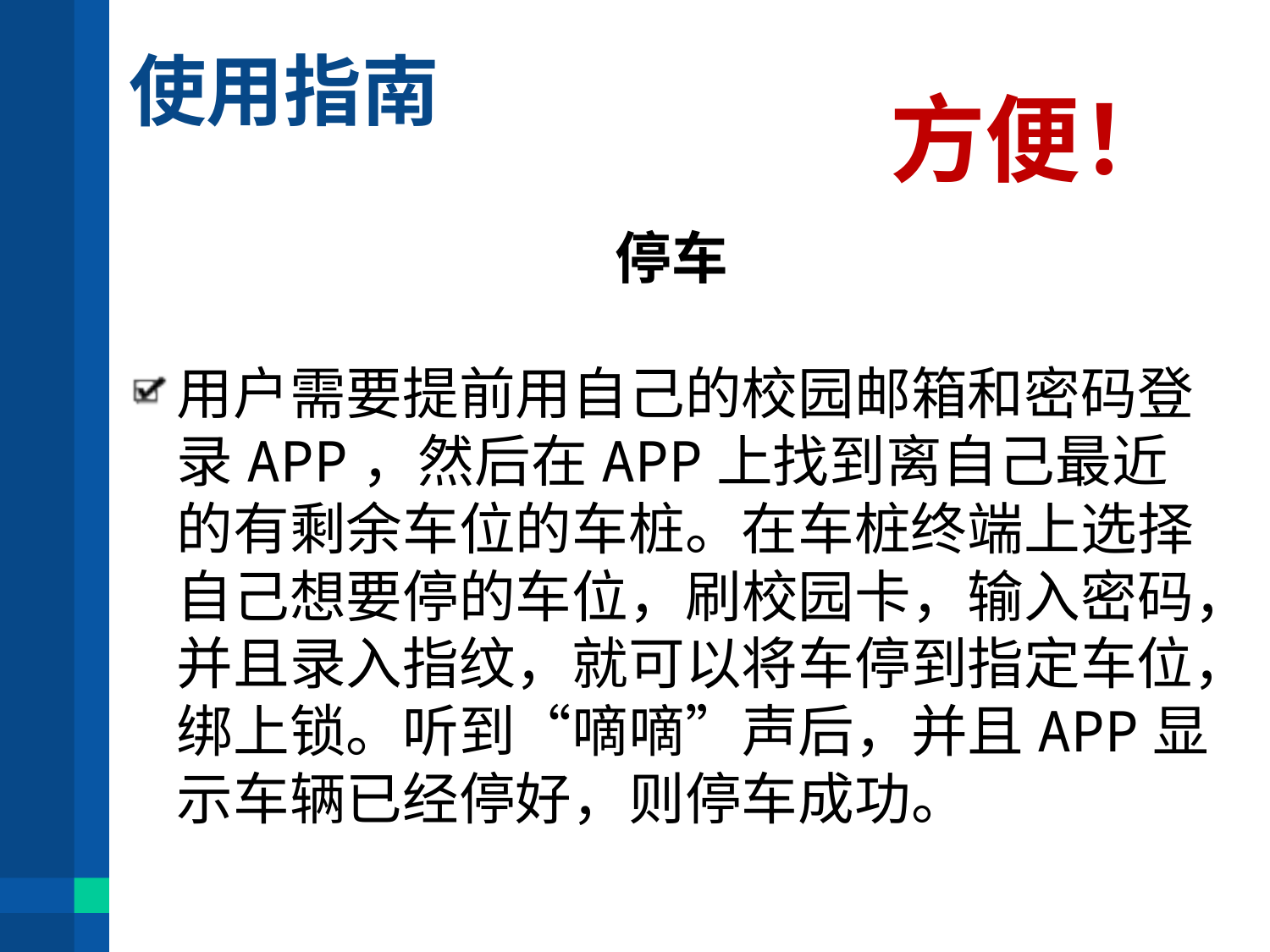

# 使用指南
方便！
停车

用户需要提前用自己的校园邮箱和密码登录APP，然后在APP上找到离自己最近的有剩余车位的车桩。在车桩终端上选择自己想要停的车位，刷校园卡，输入密码，并且录入指纹，就可以将车停到指定车位，绑上锁。听到“嘀嘀”声后，并且APP显示车辆已经停好，则停车成功。